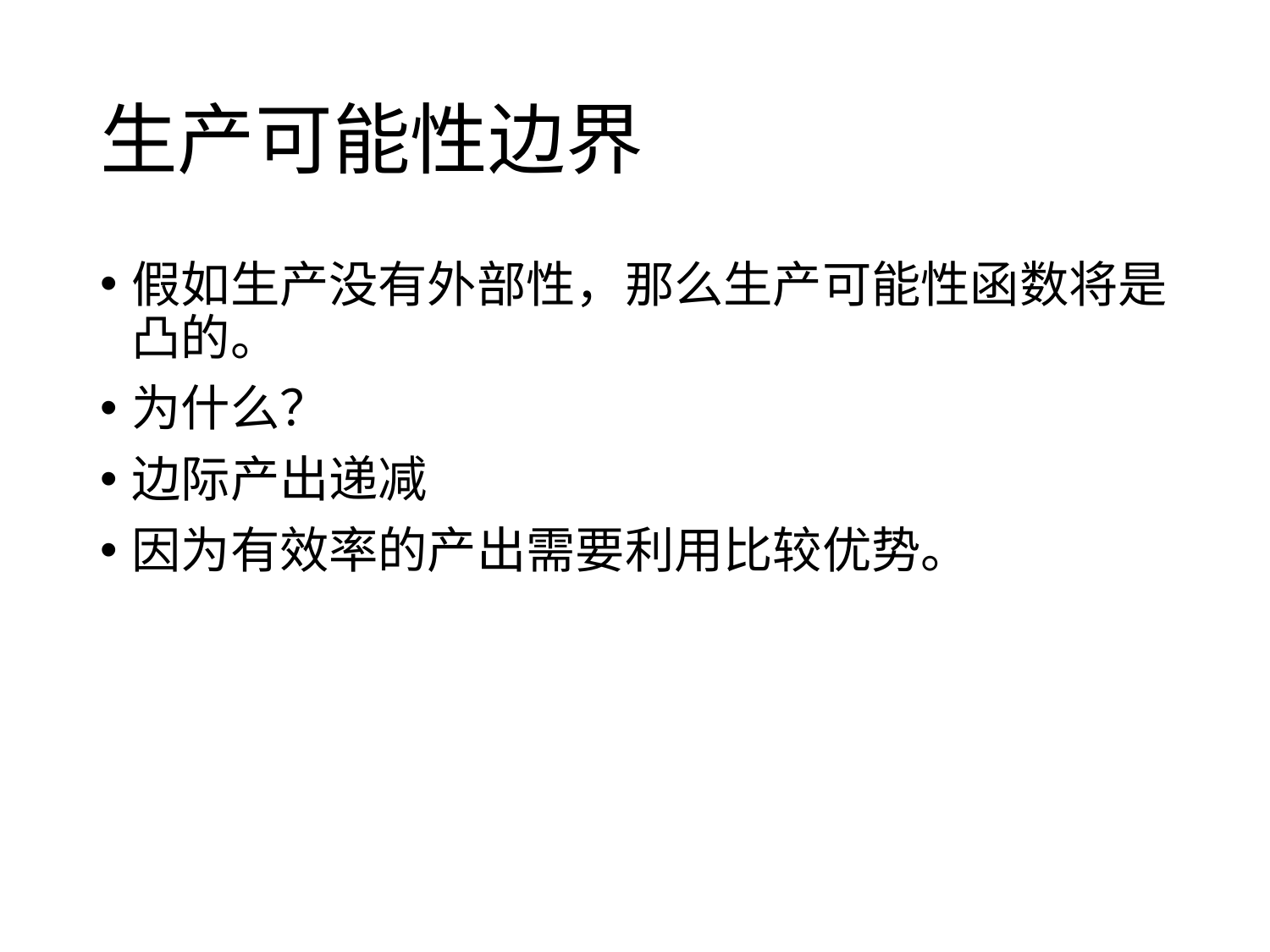

# 生产可能性边界
假如生产没有外部性，那么生产可能性函数将是凸的。
为什么？
边际产出递减
因为有效率的产出需要利用比较优势。